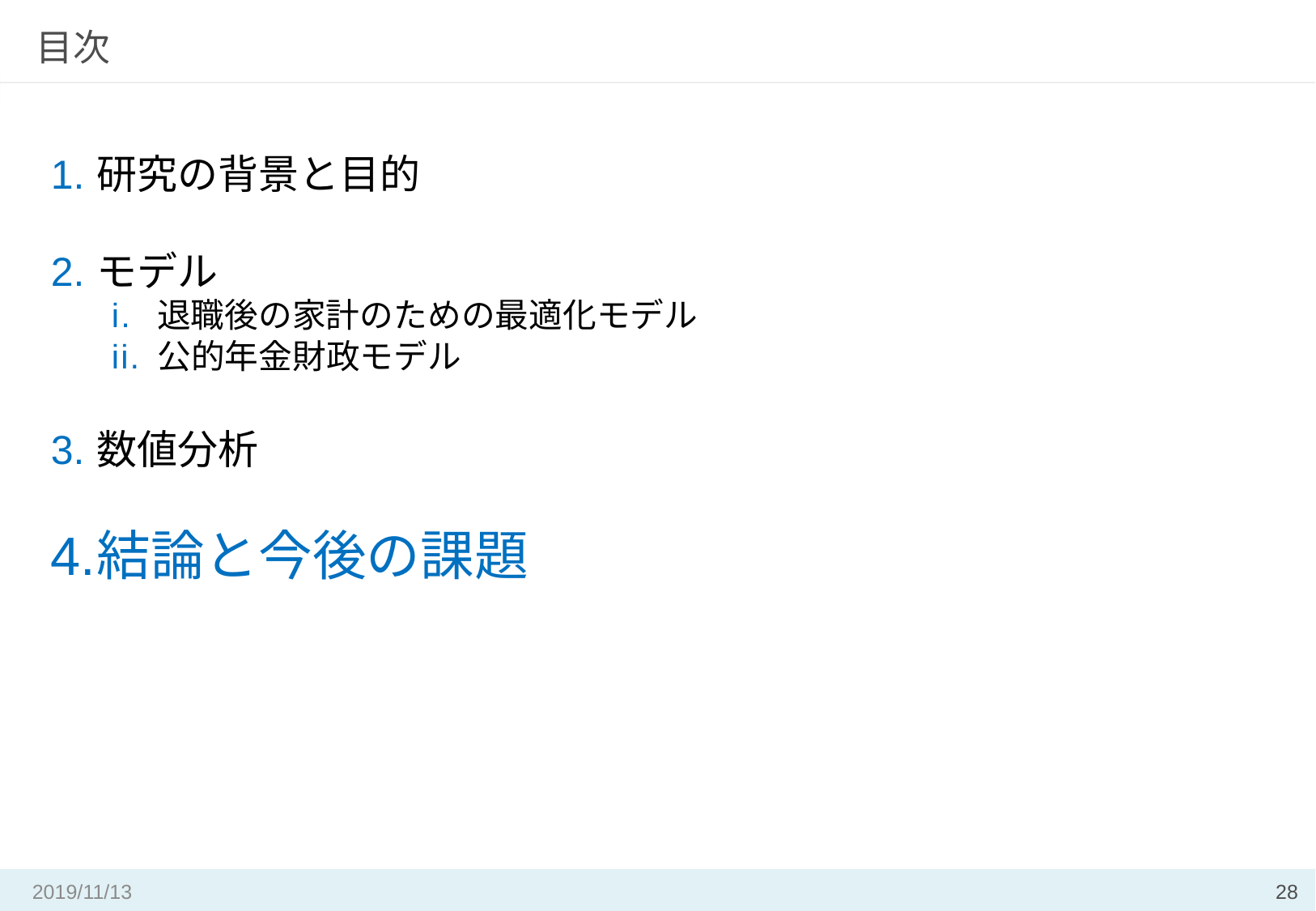

# 目次
研究の背景と目的

モデル
退職後の家計のための最適化モデル
公的年金財政モデル

数値分析

結論と今後の課題

2019/11/13
28